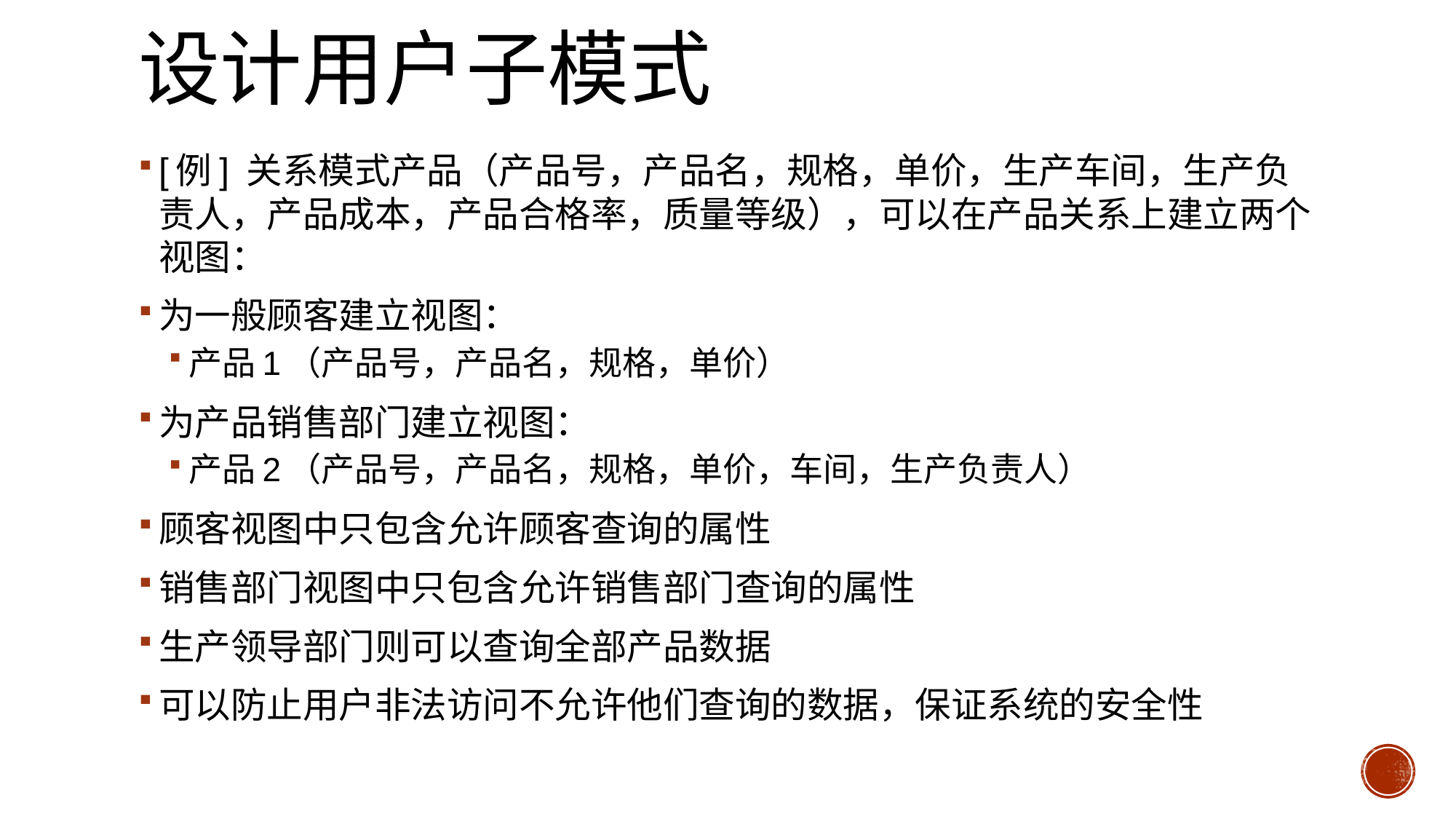

# 设计用户子模式
[例] 关系模式产品（产品号，产品名，规格，单价，生产车间，生产负责人，产品成本，产品合格率，质量等级），可以在产品关系上建立两个视图：
为一般顾客建立视图：
产品1（产品号，产品名，规格，单价）
为产品销售部门建立视图：
产品2（产品号，产品名，规格，单价，车间，生产负责人）
顾客视图中只包含允许顾客查询的属性
销售部门视图中只包含允许销售部门查询的属性
生产领导部门则可以查询全部产品数据
可以防止用户非法访问不允许他们查询的数据，保证系统的安全性

25